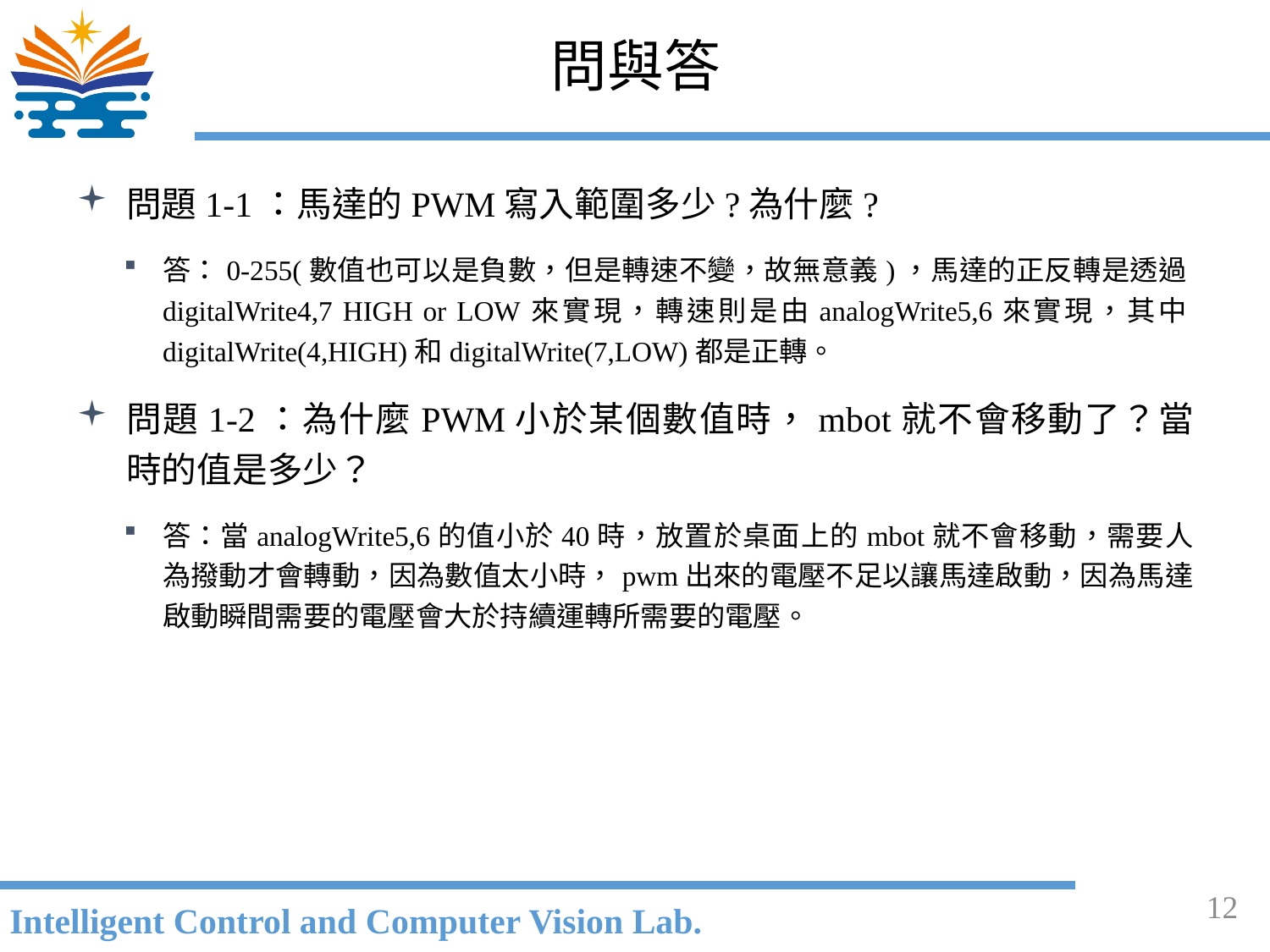

# 問與答
問題1-1：馬達的PWM寫入範圍多少?為什麼?
答：0-255(數值也可以是負數，但是轉速不變，故無意義)，馬達的正反轉是透過digitalWrite4,7 HIGH or LOW來實現，轉速則是由analogWrite5,6來實現，其中digitalWrite(4,HIGH)和digitalWrite(7,LOW)都是正轉。
問題1-2：為什麼PWM小於某個數值時，mbot就不會移動了？當時的值是多少？
答：當analogWrite5,6的值小於40時，放置於桌面上的mbot就不會移動，需要人為撥動才會轉動，因為數值太小時，pwm出來的電壓不足以讓馬達啟動，因為馬達啟動瞬間需要的電壓會大於持續運轉所需要的電壓。
12